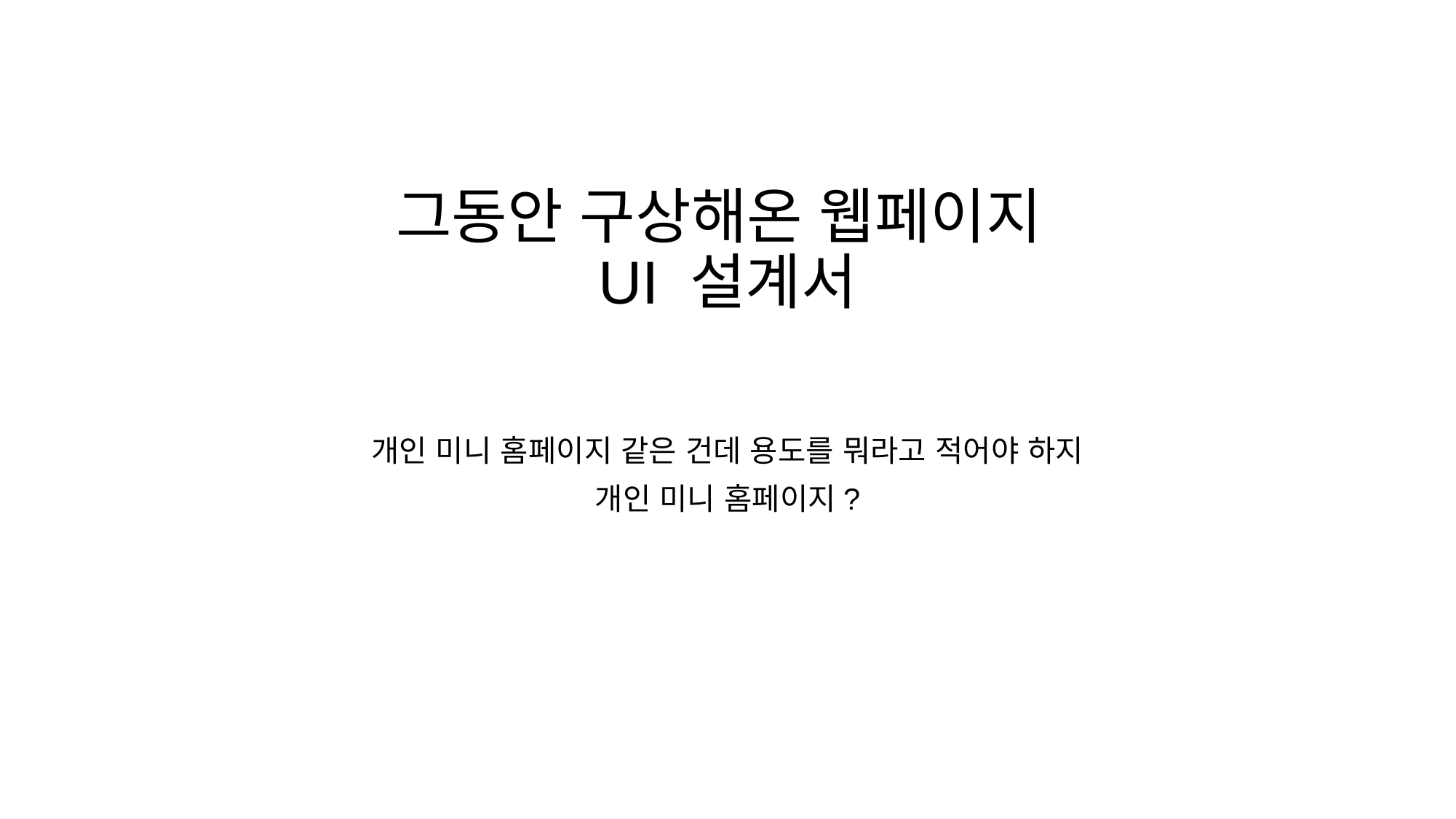

# 그동안 구상해온 웹페이지 UI 설계서
개인 미니 홈페이지 같은 건데 용도를 뭐라고 적어야 하지
개인 미니 홈페이지?